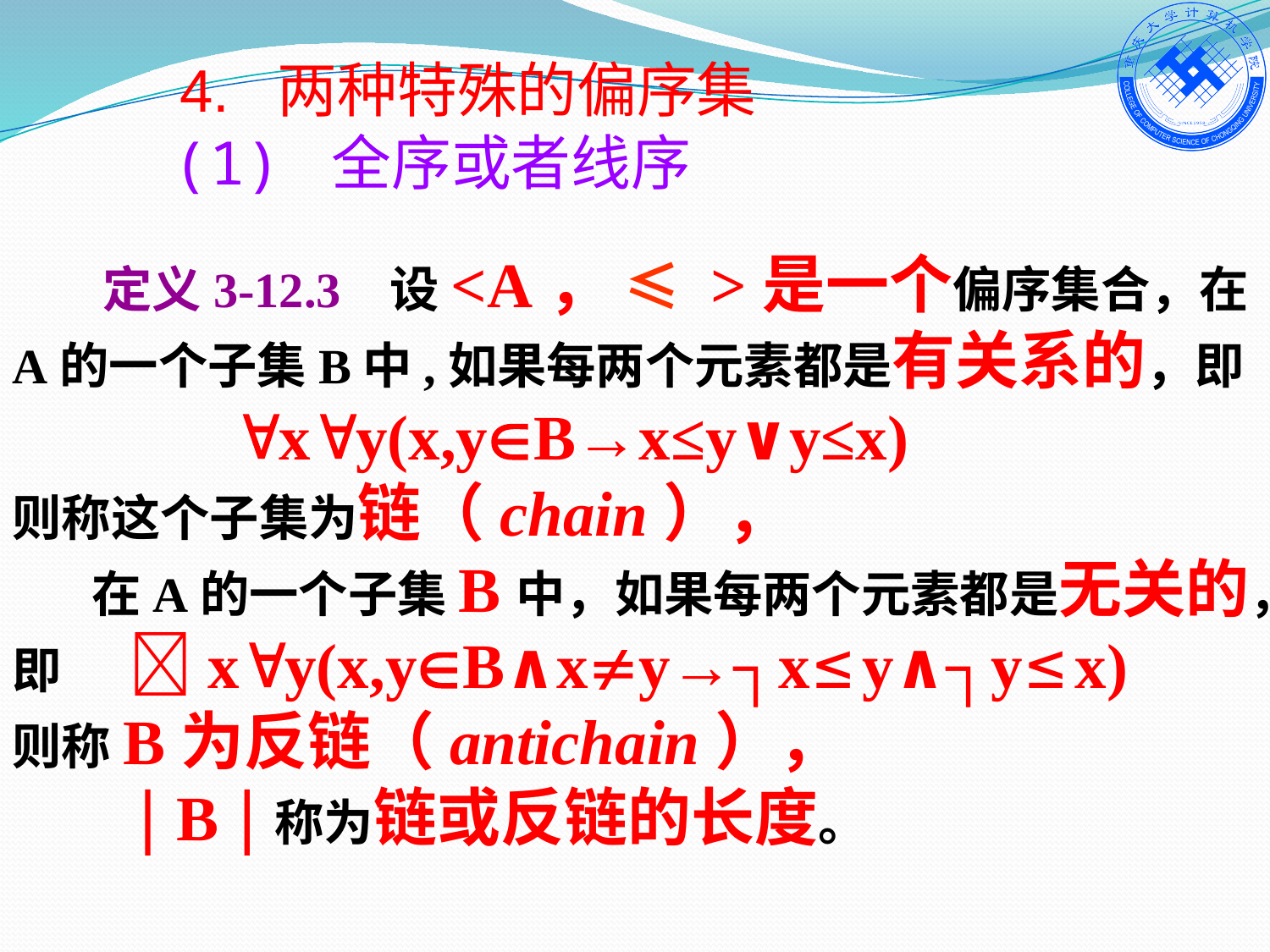

4.  两种特殊的偏序集
   (1) 全序或者线序
       定义3-12.3   设<A， ≤ >是一个偏序集合，在A的一个子集B中,如果每两个元素都是有关系的，即
                  ∀x∀y(x,y∈B→x≤y∨y≤x)
则称这个子集为链（chain），
      在A的一个子集B中，如果每两个元素都是无关的，即      ∀x∀y(x,y∈B∧x≠y→┐x≤y∧┐y≤x)
则称B为反链（antichain），
          | B |称为链或反链的长度。